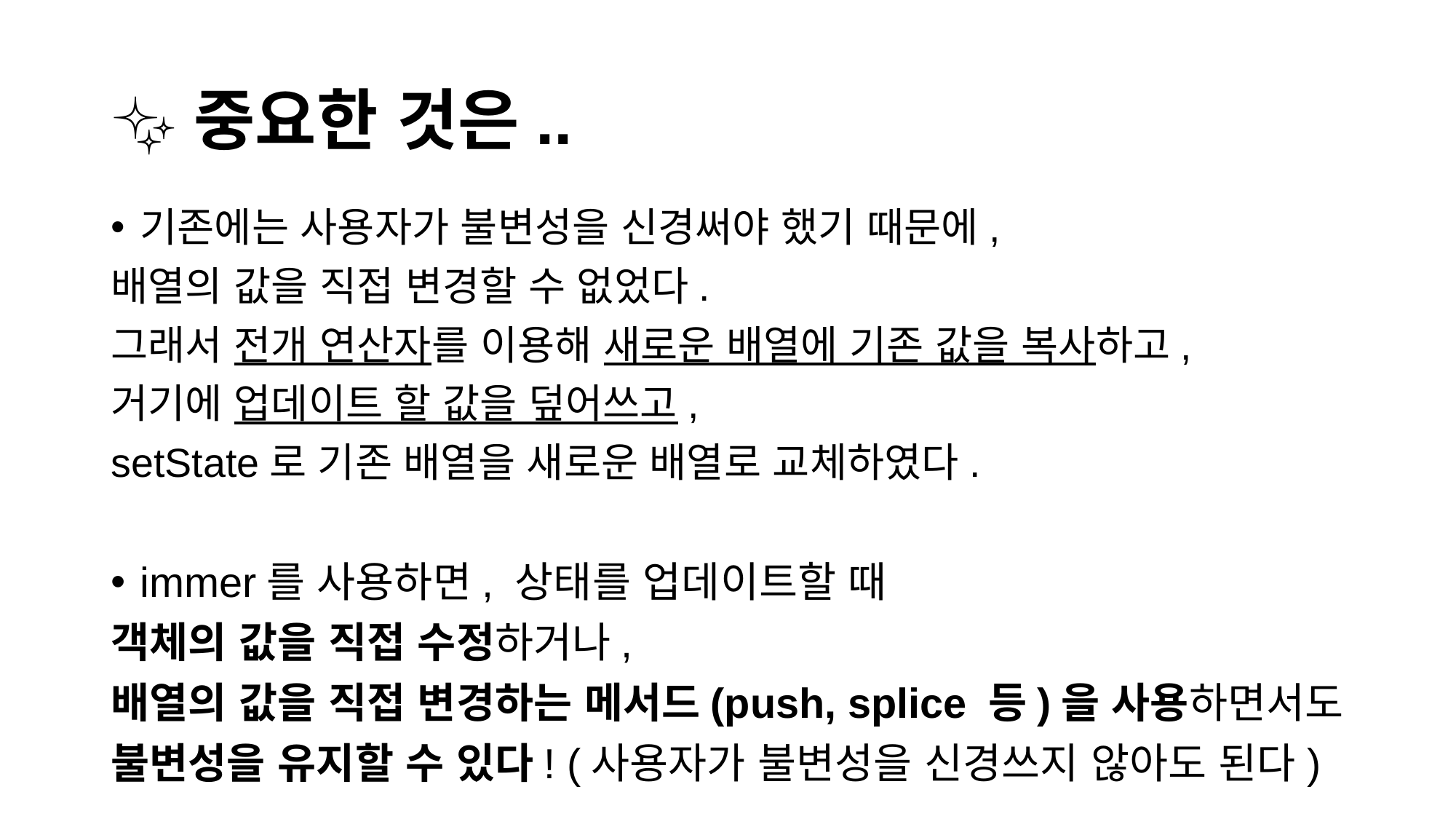

# ✨중요한 것은..
기존에는 사용자가 불변성을 신경써야 했기 때문에,
배열의 값을 직접 변경할 수 없었다.
그래서 전개 연산자를 이용해 새로운 배열에 기존 값을 복사하고,
거기에 업데이트 할 값을 덮어쓰고,
setState로 기존 배열을 새로운 배열로 교체하였다.

immer를 사용하면, 상태를 업데이트할 때
객체의 값을 직접 수정하거나,
배열의 값을 직접 변경하는 메서드(push, splice 등)을 사용하면서도
불변성을 유지할 수 있다! (사용자가 불변성을 신경쓰지 않아도 된다)